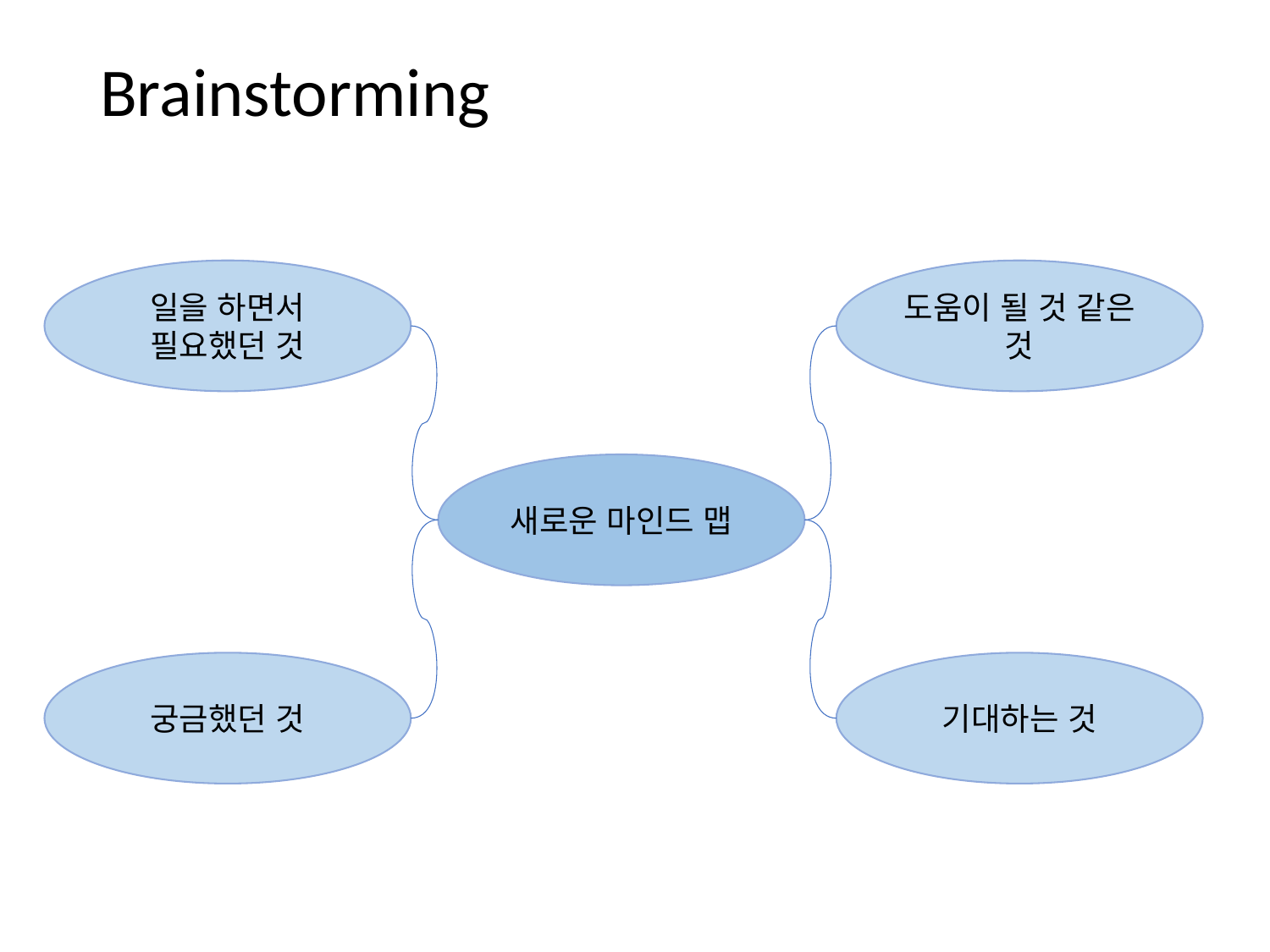

# Brainstorming
일을 하면서 필요했던 것
도움이 될 것 같은 것
새로운 마인드 맵
궁금했던 것
기대하는 것